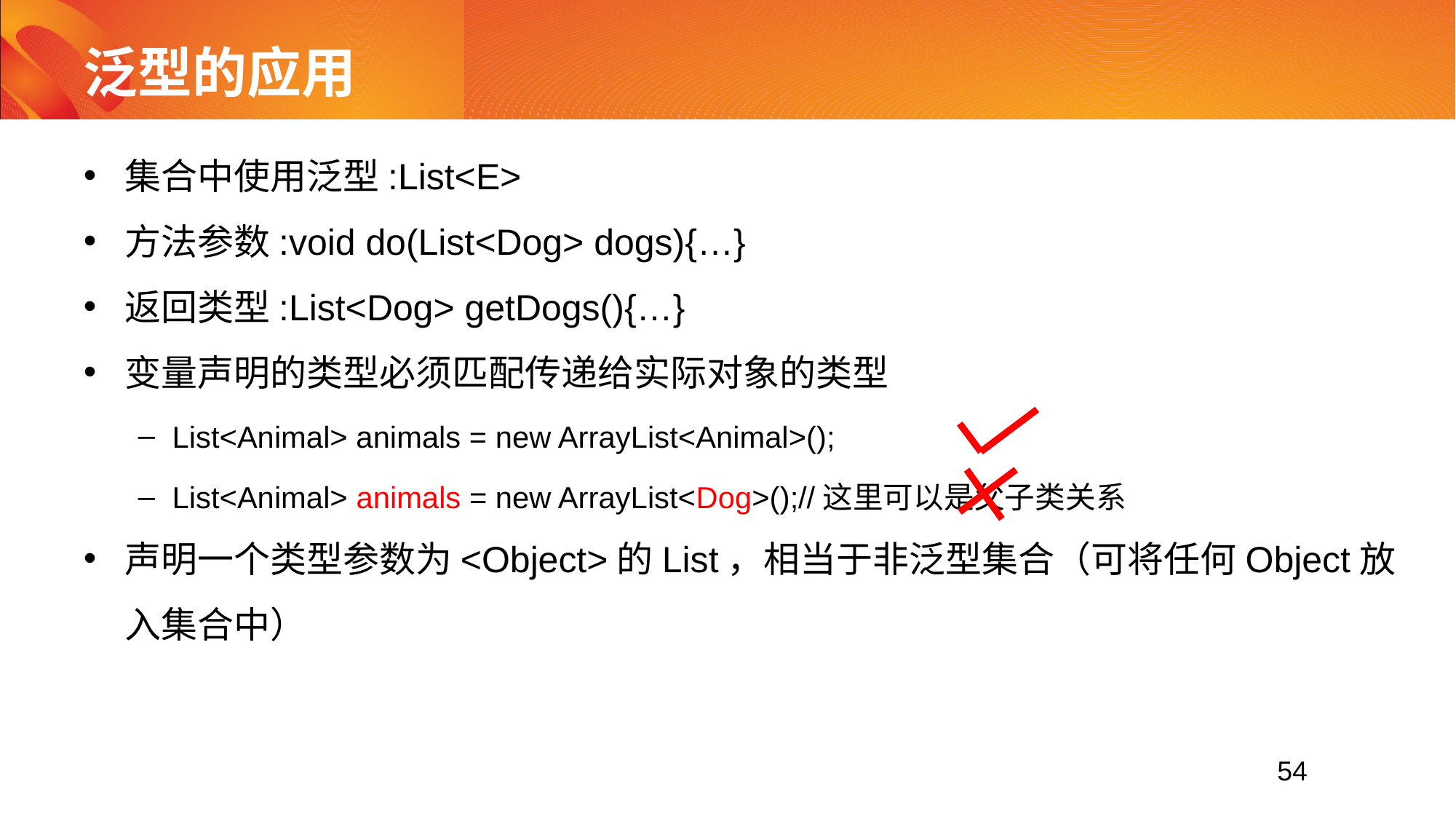

# 泛型的应用
集合中使用泛型:List<E>
方法参数:void do(List<Dog> dogs){…}
返回类型:List<Dog> getDogs(){…}
变量声明的类型必须匹配传递给实际对象的类型
List<Animal> animals = new ArrayList<Animal>();
List<Animal> animals = new ArrayList<Dog>();//这里可以是父子类关系
声明一个类型参数为<Object>的List，相当于非泛型集合（可将任何Object放入集合中）